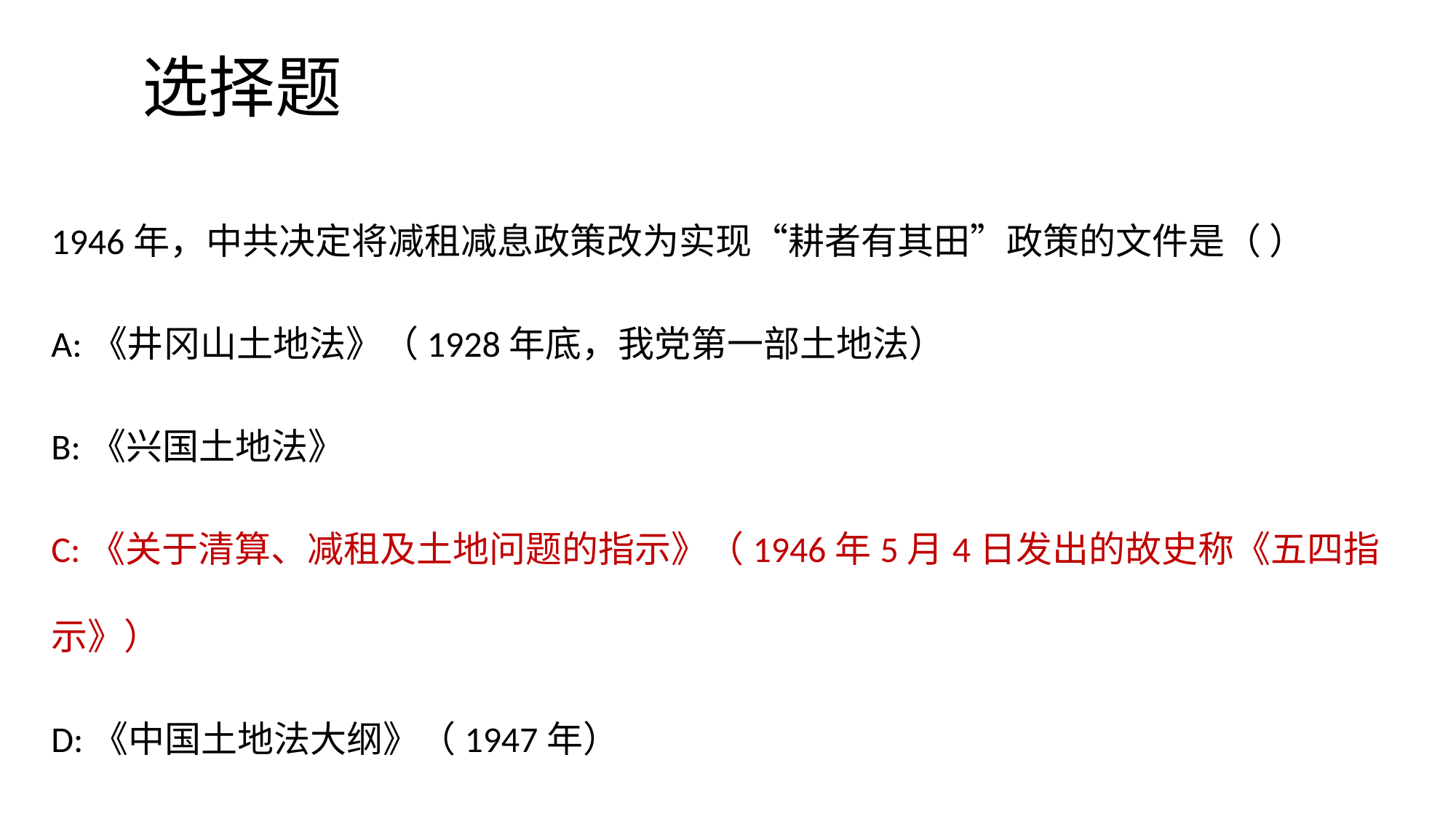

# 选择题
1946年，中共决定将减租减息政策改为实现“耕者有其田”政策的文件是（ ）
A:《井冈山土地法》（1928年底，我党第一部土地法）
B:《兴国土地法》
C:《关于清算、减租及土地问题的指示》（1946年5月4日发出的故史称《五四指示》）
D:《中国土地法大纲》（1947年）